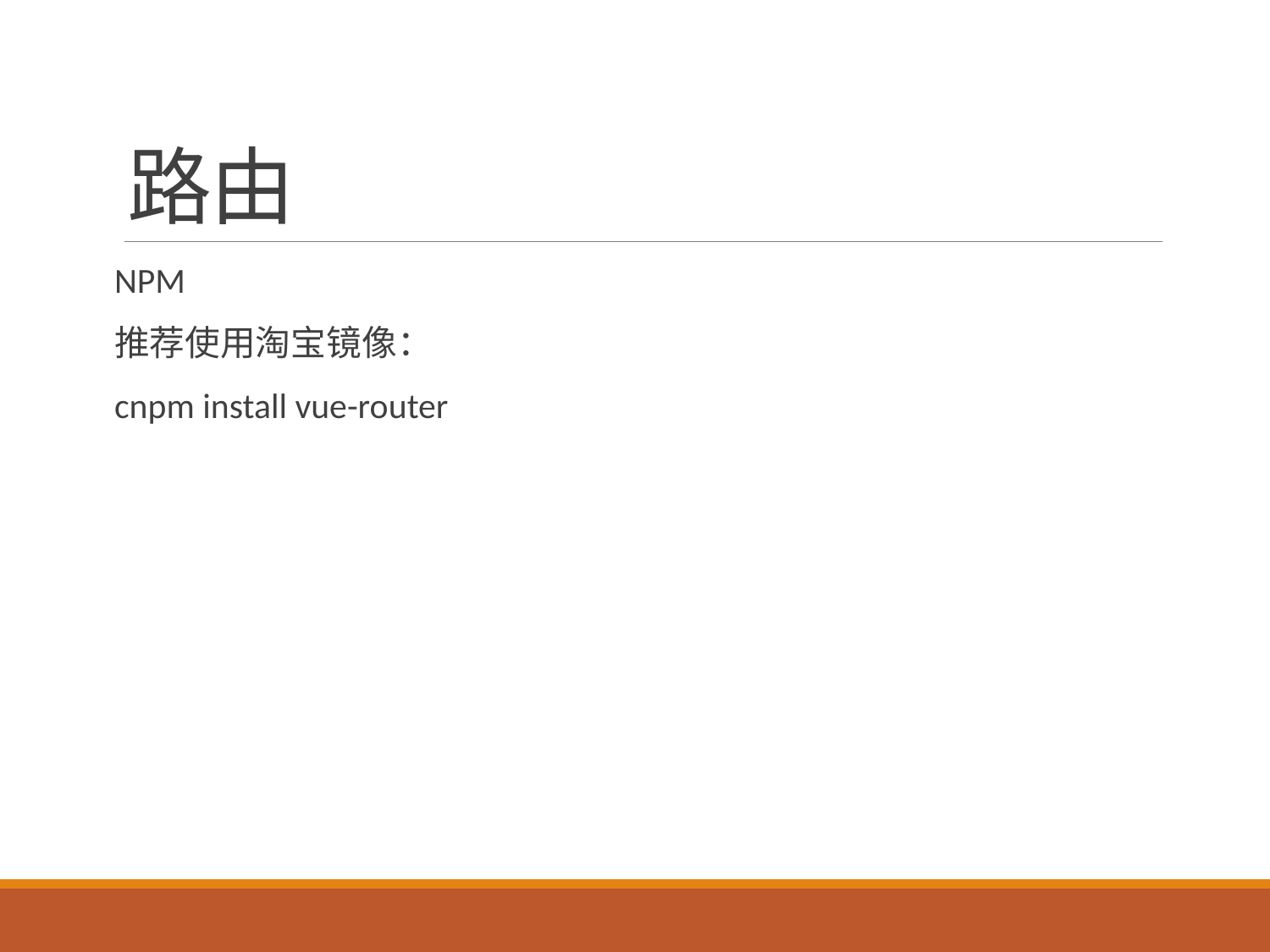

# 路由
NPM
推荐使用淘宝镜像：
cnpm install vue-router